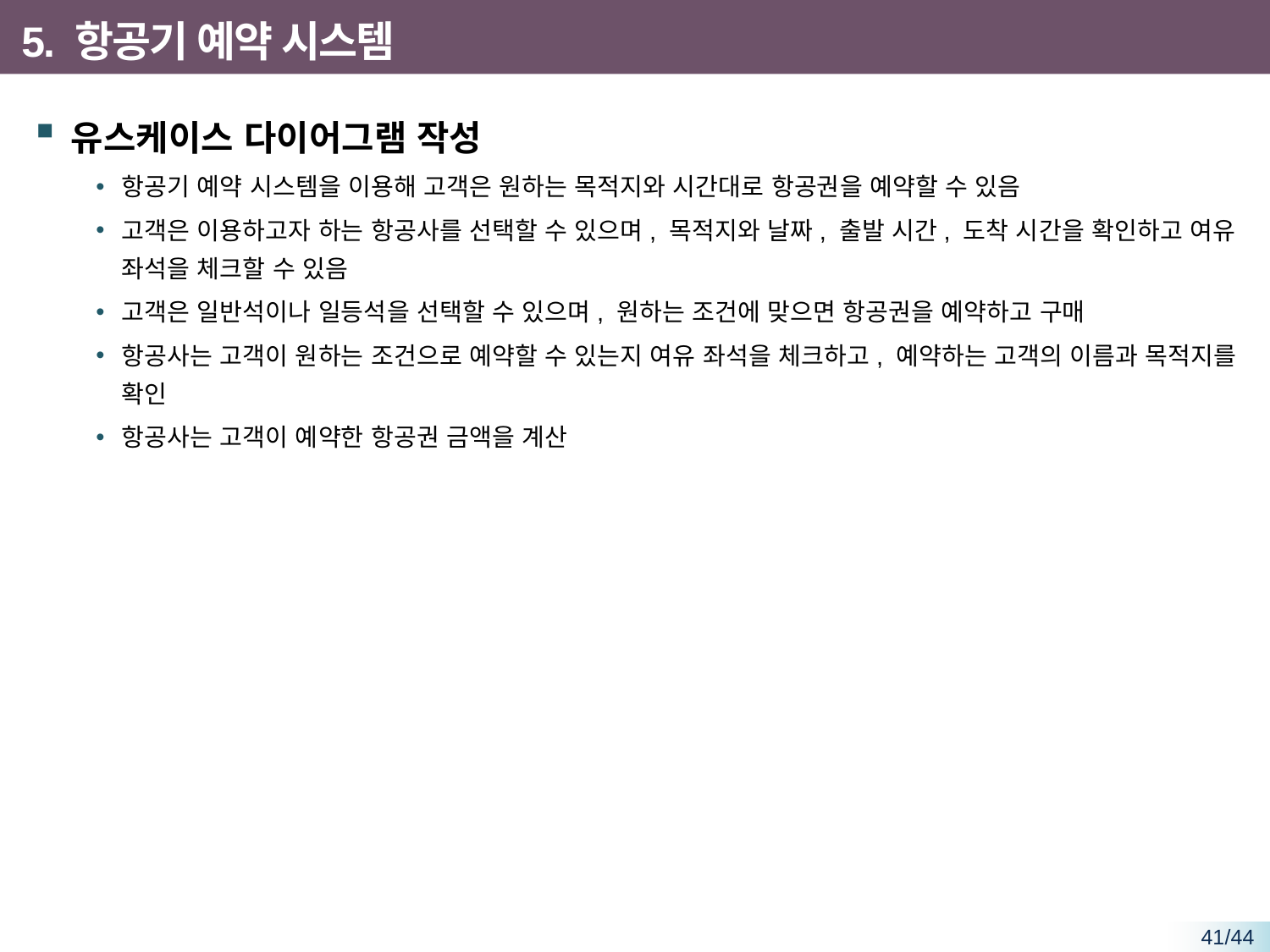

# 5. 항공기 예약 시스템
유스케이스 다이어그램 작성
항공기 예약 시스템을 이용해 고객은 원하는 목적지와 시간대로 항공권을 예약할 수 있음
고객은 이용하고자 하는 항공사를 선택할 수 있으며, 목적지와 날짜, 출발 시간, 도착 시간을 확인하고 여유 좌석을 체크할 수 있음
고객은 일반석이나 일등석을 선택할 수 있으며, 원하는 조건에 맞으면 항공권을 예약하고 구매
항공사는 고객이 원하는 조건으로 예약할 수 있는지 여유 좌석을 체크하고, 예약하는 고객의 이름과 목적지를 확인
항공사는 고객이 예약한 항공권 금액을 계산